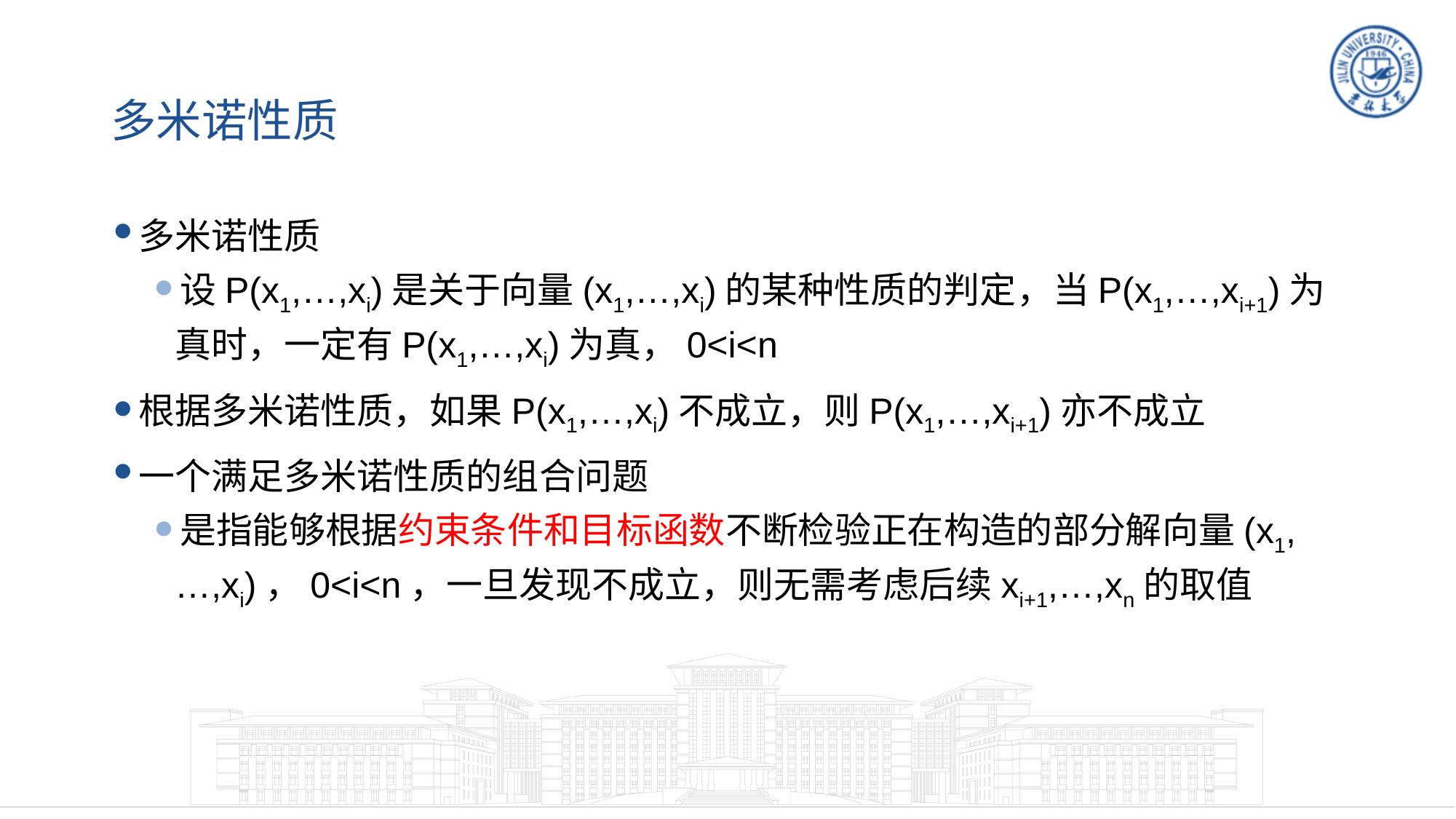

# 多米诺性质
多米诺性质
设P(x1,…,xi)是关于向量(x1,…,xi)的某种性质的判定，当P(x1,…,xi+1)为真时，一定有P(x1,…,xi)为真，0<i<n
根据多米诺性质，如果P(x1,…,xi)不成立，则P(x1,…,xi+1)亦不成立
一个满足多米诺性质的组合问题
是指能够根据约束条件和目标函数不断检验正在构造的部分解向量(x1,…,xi)，0<i<n，一旦发现不成立，则无需考虑后续xi+1,…,xn的取值
6